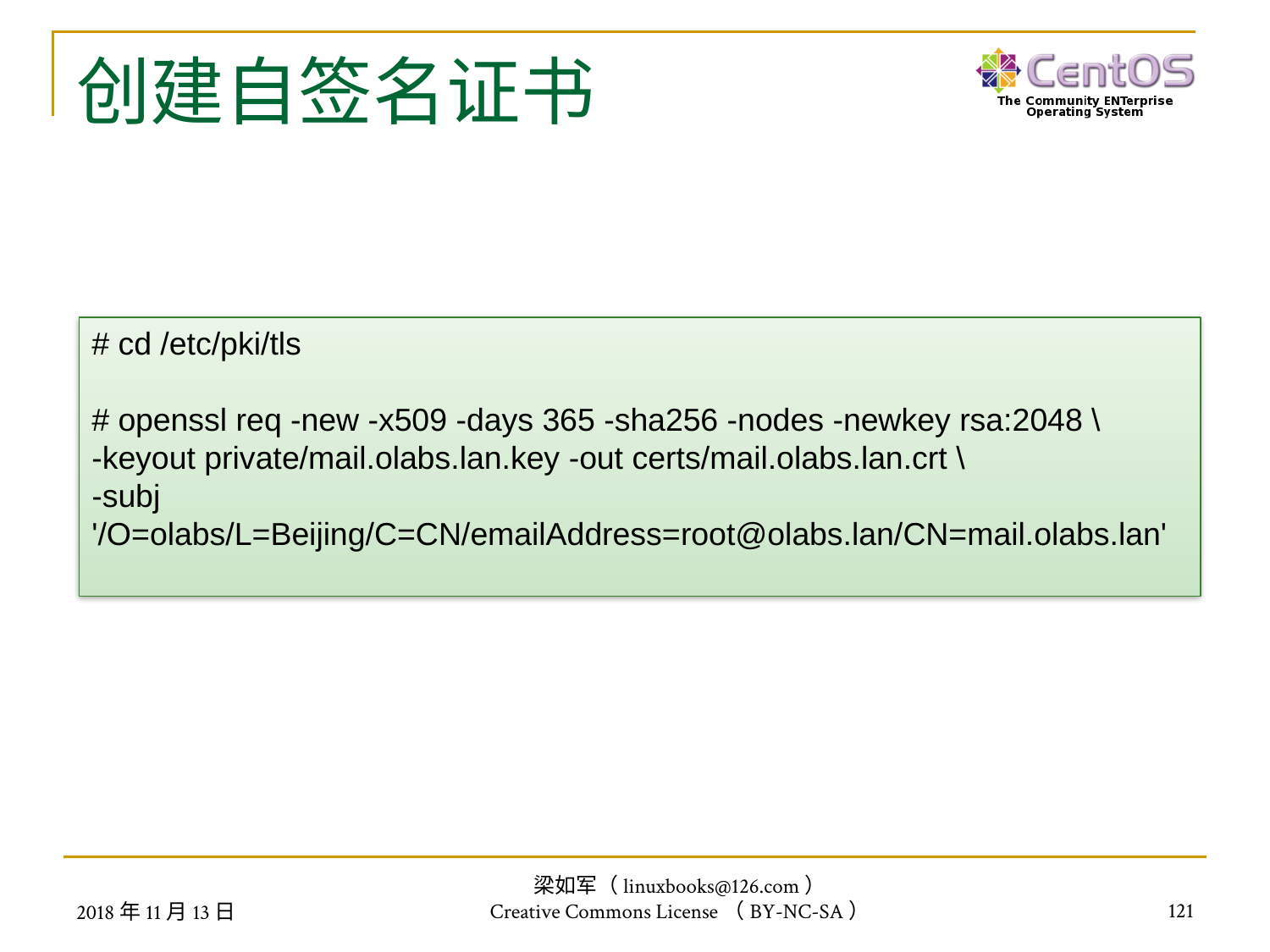

# 创建自签名证书

# cd /etc/pki/tls

# openssl req -new -x509 -days 365 -sha256 -nodes -newkey rsa:2048 \
-keyout private/mail.olabs.lan.key -out certs/mail.olabs.lan.crt \
-subj '/O=olabs/L=Beijing/C=CN/emailAddress=root@olabs.lan/CN=mail.olabs.lan'

梁如军（linuxbooks@126.com）
Creative Commons License（BY-NC-SA）
2018年11月13日
121